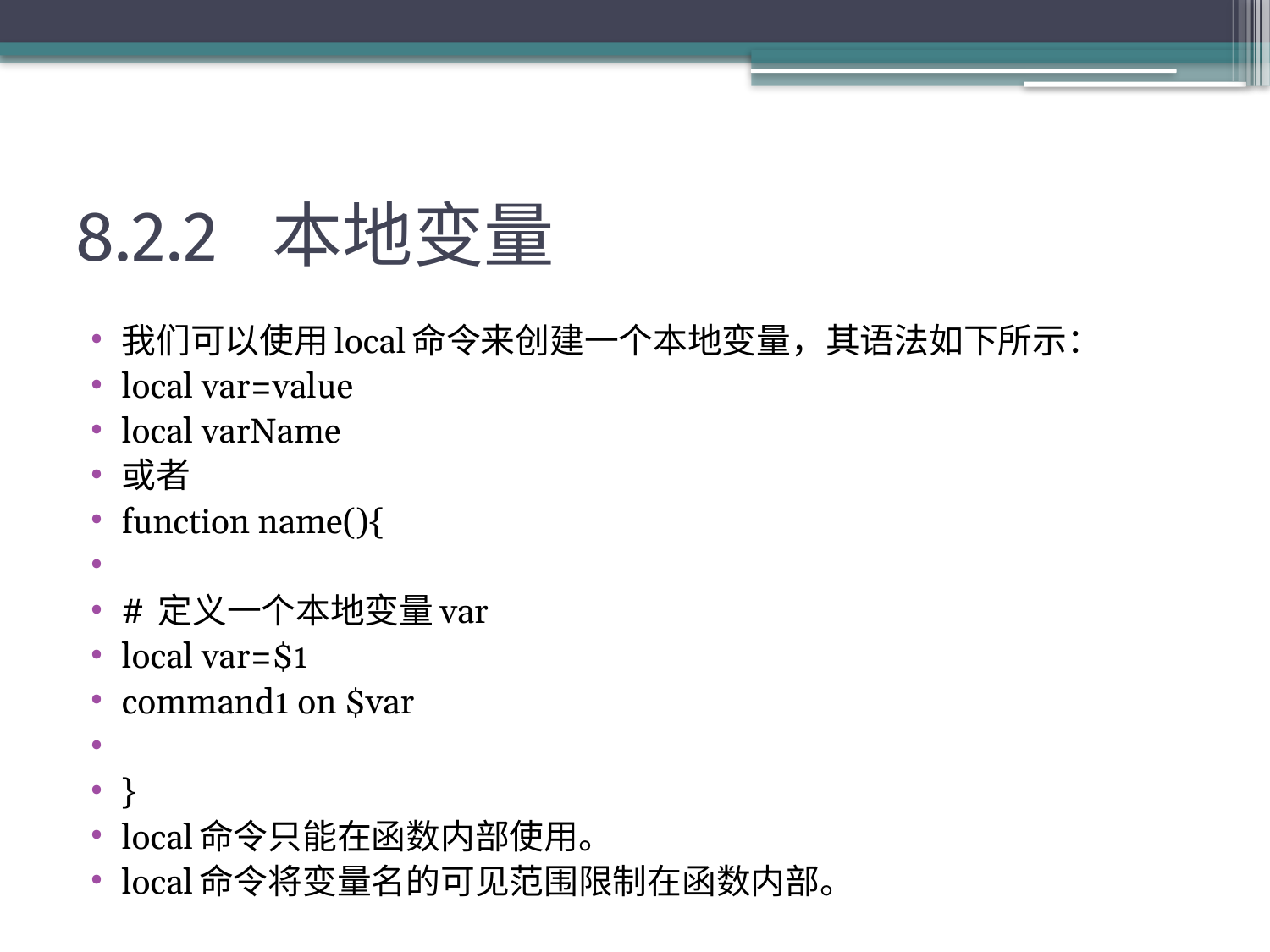

# 8.2.2  本地变量
我们可以使用local命令来创建一个本地变量，其语法如下所示：
local var=value
local varName
或者
function name(){

# 定义一个本地变量var
local var=$1
command1 on $var

}
local命令只能在函数内部使用。
local命令将变量名的可见范围限制在函数内部。